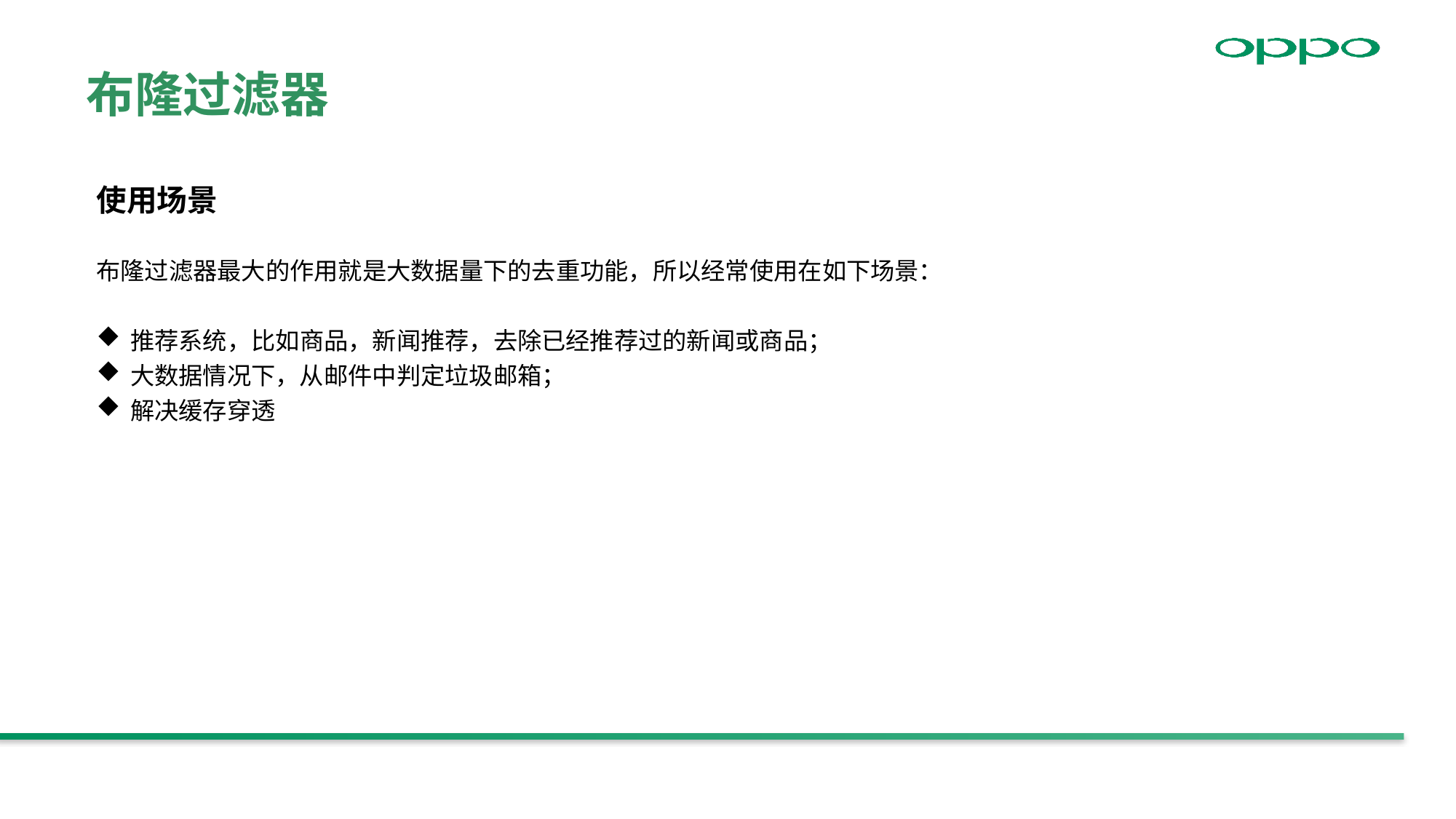

布隆过滤器

使用场景

布隆过滤器最大的作用就是大数据量下的去重功能，所以经常使用在如下场景：

推荐系统，比如商品，新闻推荐，去除已经推荐过的新闻或商品；
大数据情况下，从邮件中判定垃圾邮箱；
解决缓存穿透